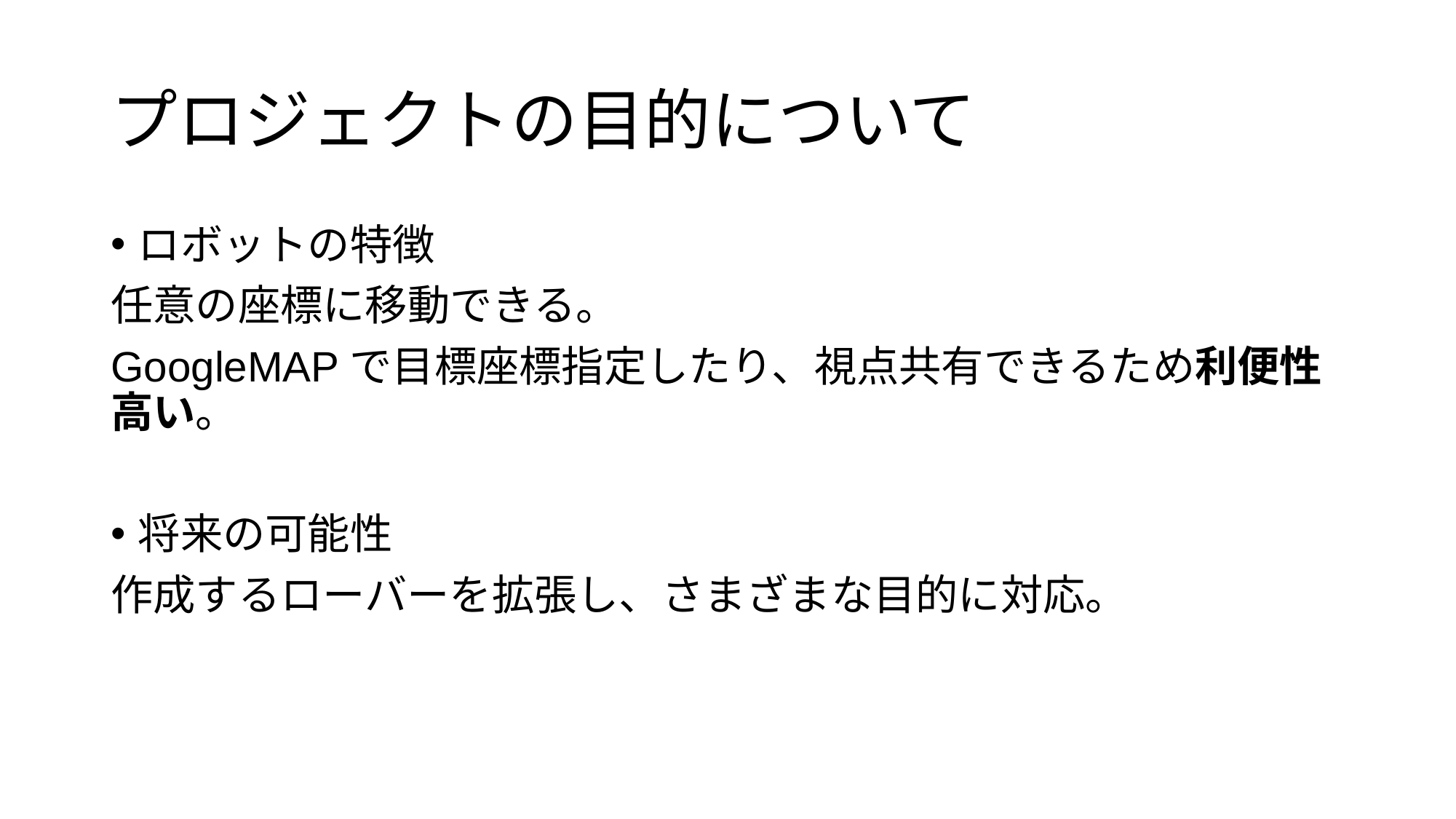

# プロジェクトの目的について
ロボットの特徴
任意の座標に移動できる。
GoogleMAPで目標座標指定したり、視点共有できるため利便性高い。

将来の可能性
作成するローバーを拡張し、さまざまな目的に対応。